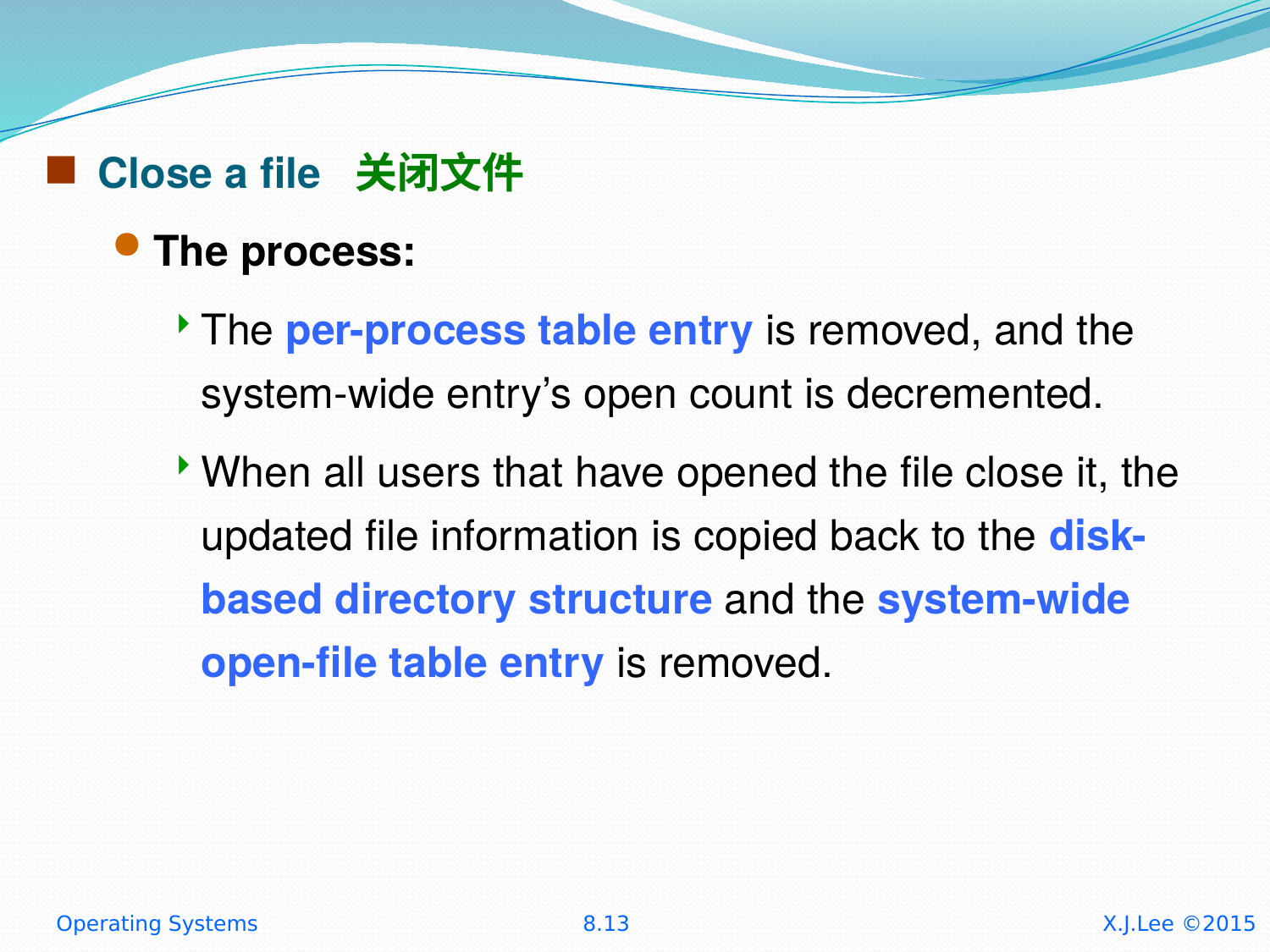

Close a file  关闭文件
The process:
The per-process table entry is removed, and the system-wide entry’s open count is decremented.
When all users that have opened the file close it, the updated file information is copied back to the disk-based directory structure and the system-wide open-file table entry is removed.
Operating Systems
8.13
X.J.Lee ©2015